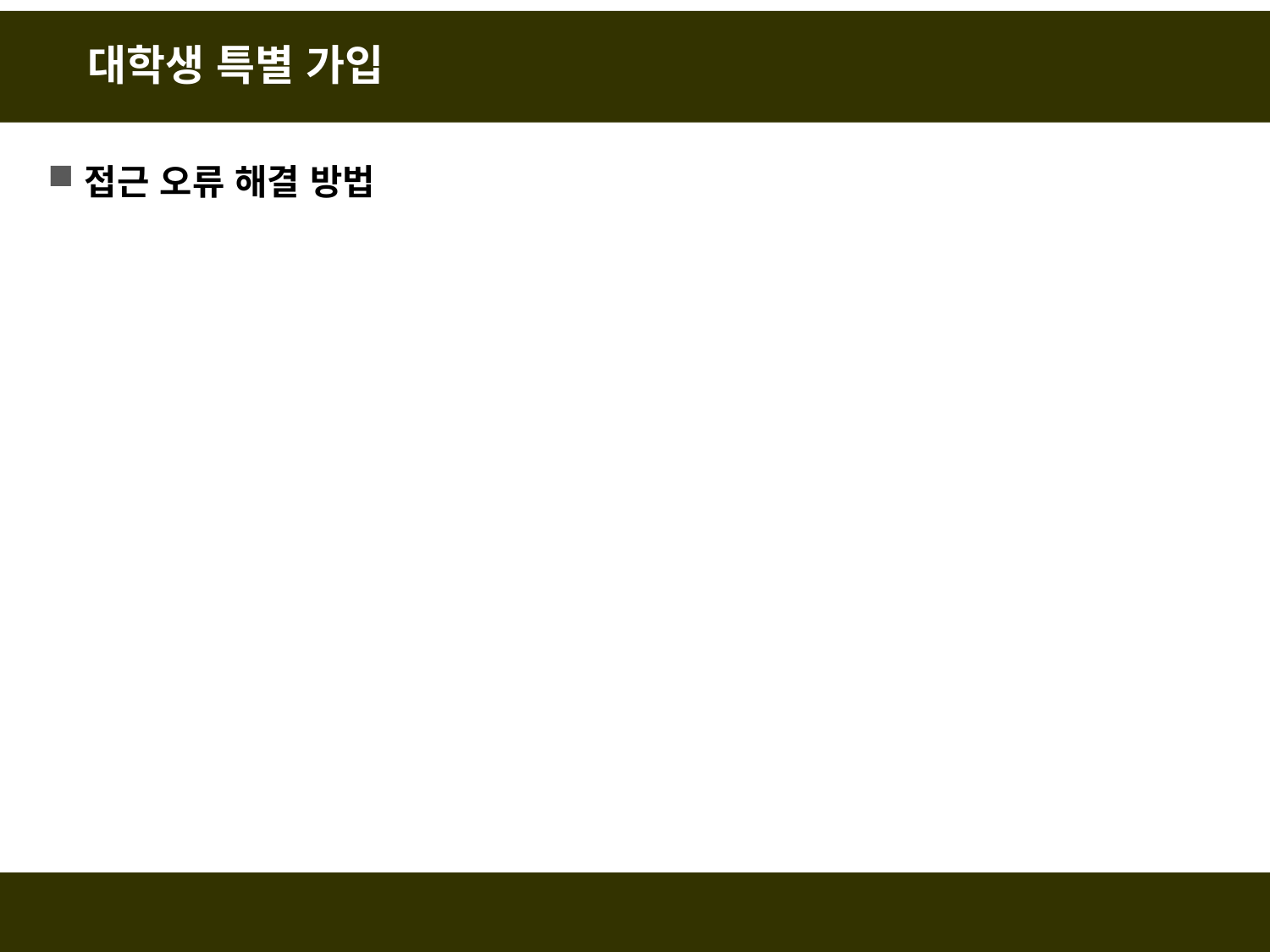

# 대학생 특별 가입
접근 오류 해결 방법